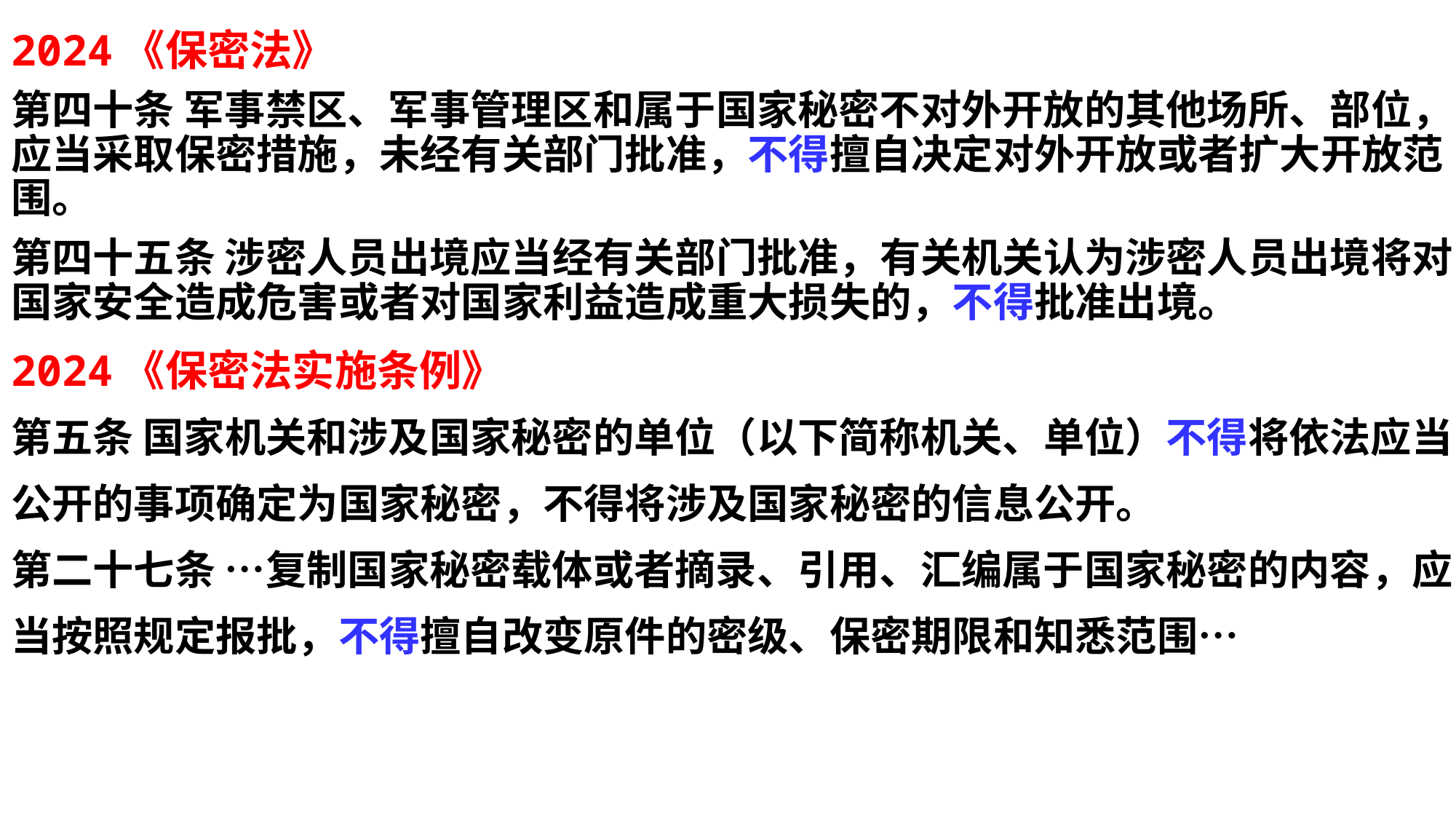

2024《保密法》
第四十条 军事禁区、军事管理区和属于国家秘密不对外开放的其他场所、部位，应当采取保密措施，未经有关部门批准，不得擅自决定对外开放或者扩大开放范围。
第四十五条 涉密人员出境应当经有关部门批准，有关机关认为涉密人员出境将对国家安全造成危害或者对国家利益造成重大损失的，不得批准出境。
2024《保密法实施条例》
第五条 国家机关和涉及国家秘密的单位（以下简称机关、单位）不得将依法应当公开的事项确定为国家秘密，不得将涉及国家秘密的信息公开。
第二十七条 …复制国家秘密载体或者摘录、引用、汇编属于国家秘密的内容，应当按照规定报批，不得擅自改变原件的密级、保密期限和知悉范围…